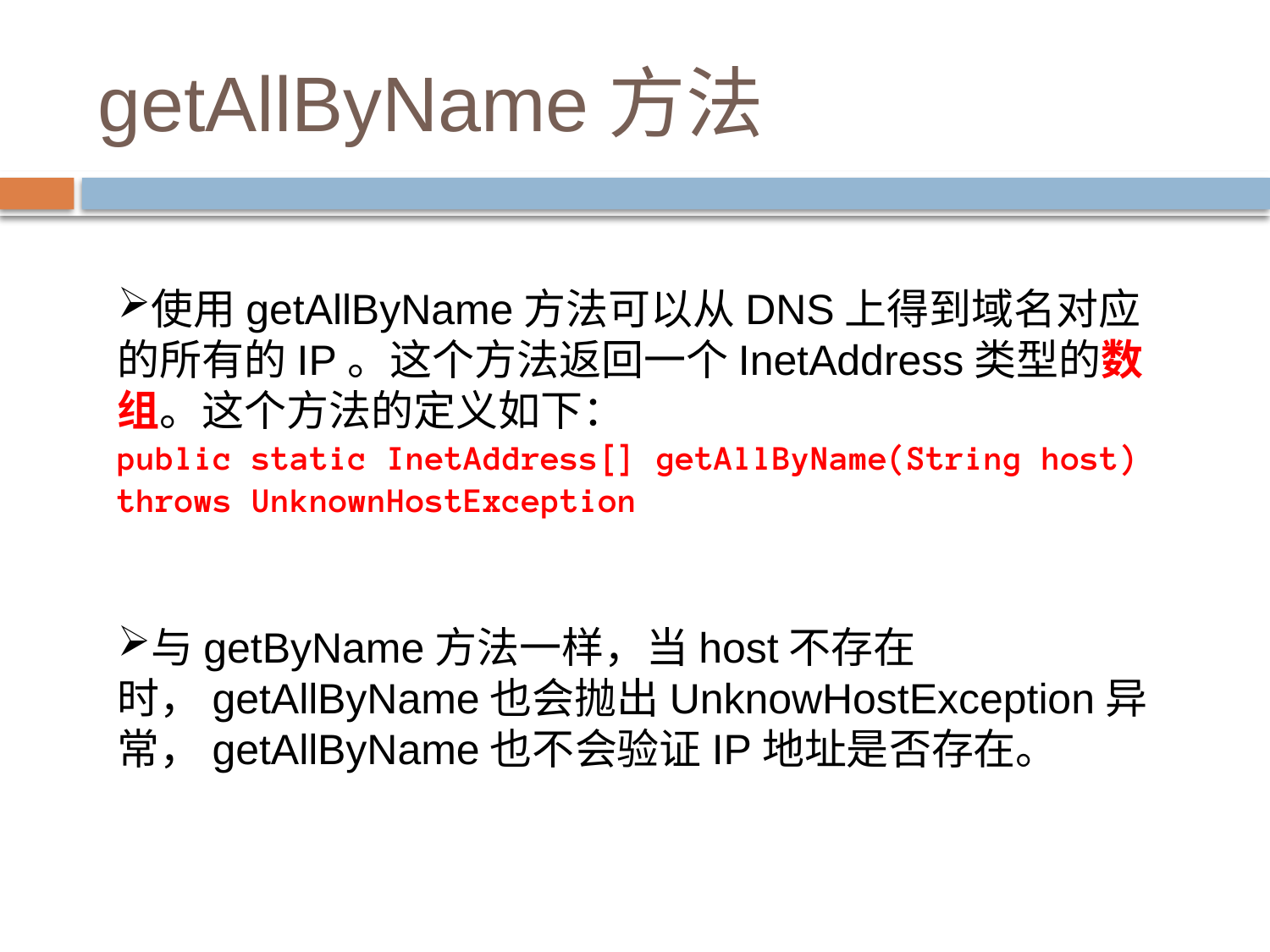

# getAllByName方法
使用getAllByName方法可以从DNS上得到域名对应的所有的IP。这个方法返回一个InetAddress类型的数组。这个方法的定义如下：
public static InetAddress[] getAllByName(String host) throws UnknownHostException

与getByName方法一样，当host不存在时，getAllByName也会抛出UnknowHostException异常，getAllByName也不会验证IP地址是否存在。